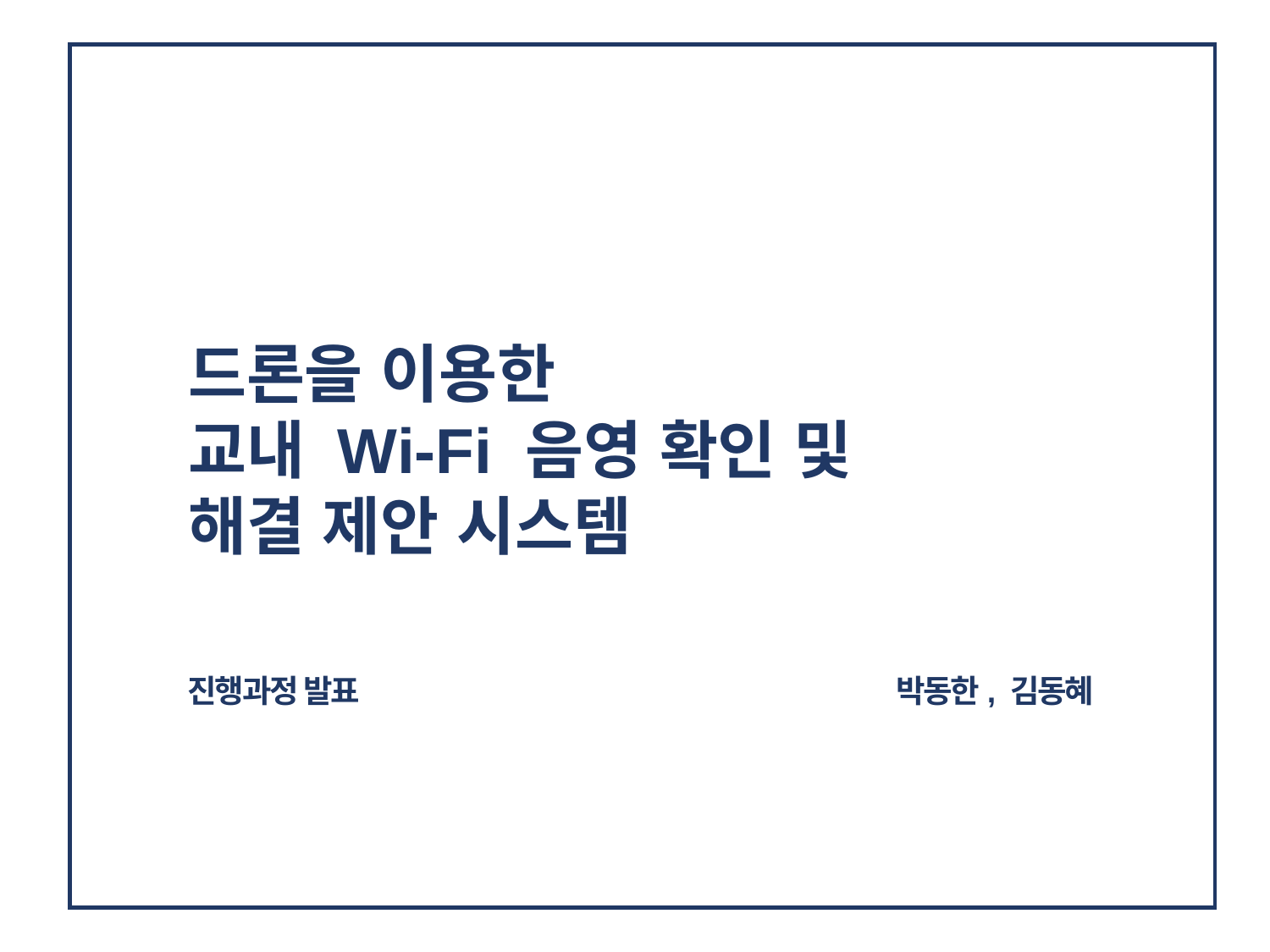

드론을 이용한
교내 Wi-Fi 음영 확인 및
해결 제안 시스템
진행과정 발표
박동한, 김동혜